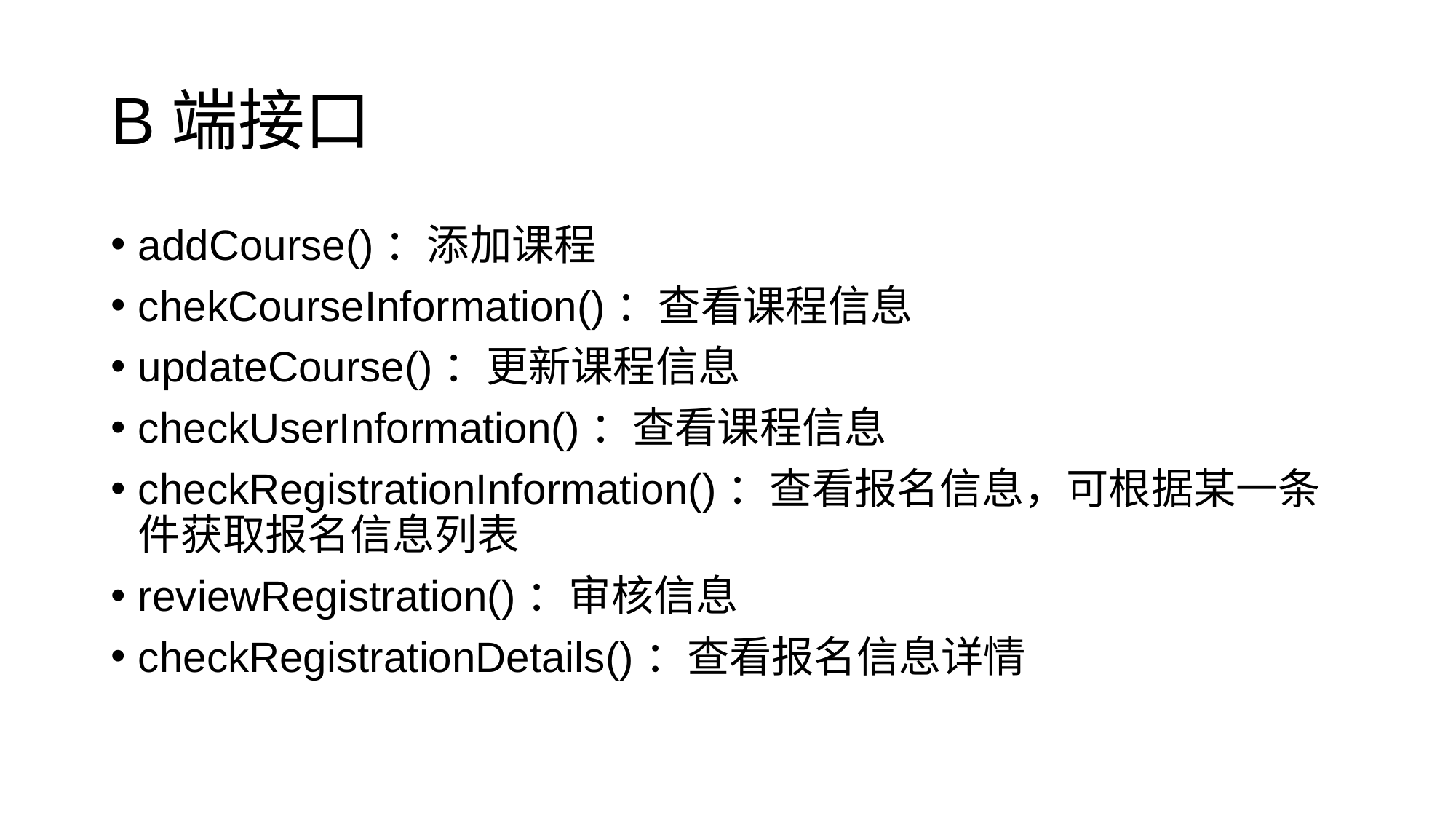

# B端接口
addCourse()：添加课程
chekCourseInformation()：查看课程信息
updateCourse()：更新课程信息
checkUserInformation()：查看课程信息
checkRegistrationInformation()：查看报名信息，可根据某一条件获取报名信息列表
reviewRegistration()：审核信息
checkRegistrationDetails()：查看报名信息详情